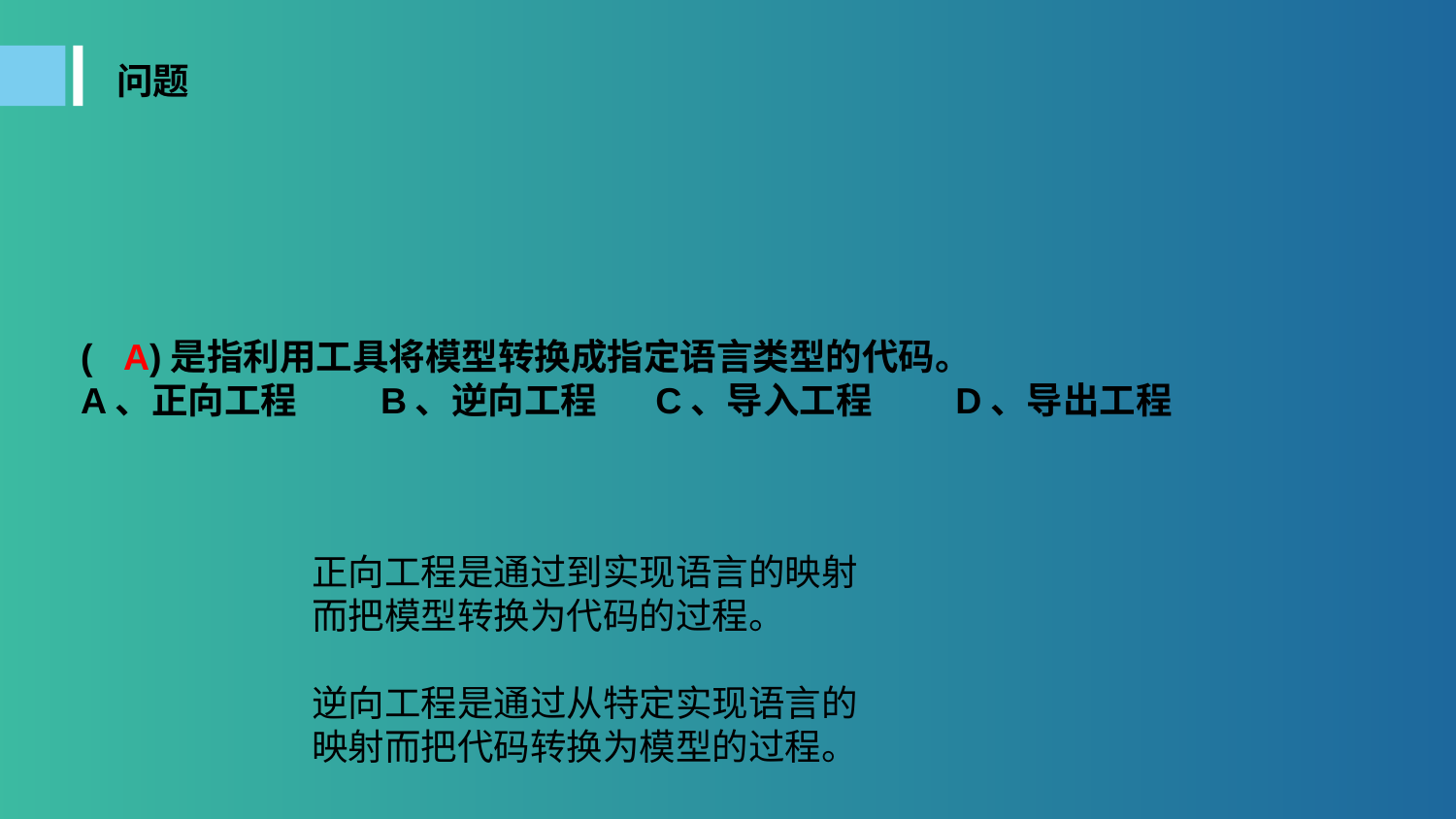

问题
(   A)是指利用工具将模型转换成指定语言类型的代码。
A、正向工程         B、逆向工程      C、导入工程         D、导出工程
正向工程是通过到实现语言的映射而把模型转换为代码的过程。

逆向工程是通过从特定实现语言的映射而把代码转换为模型的过程。